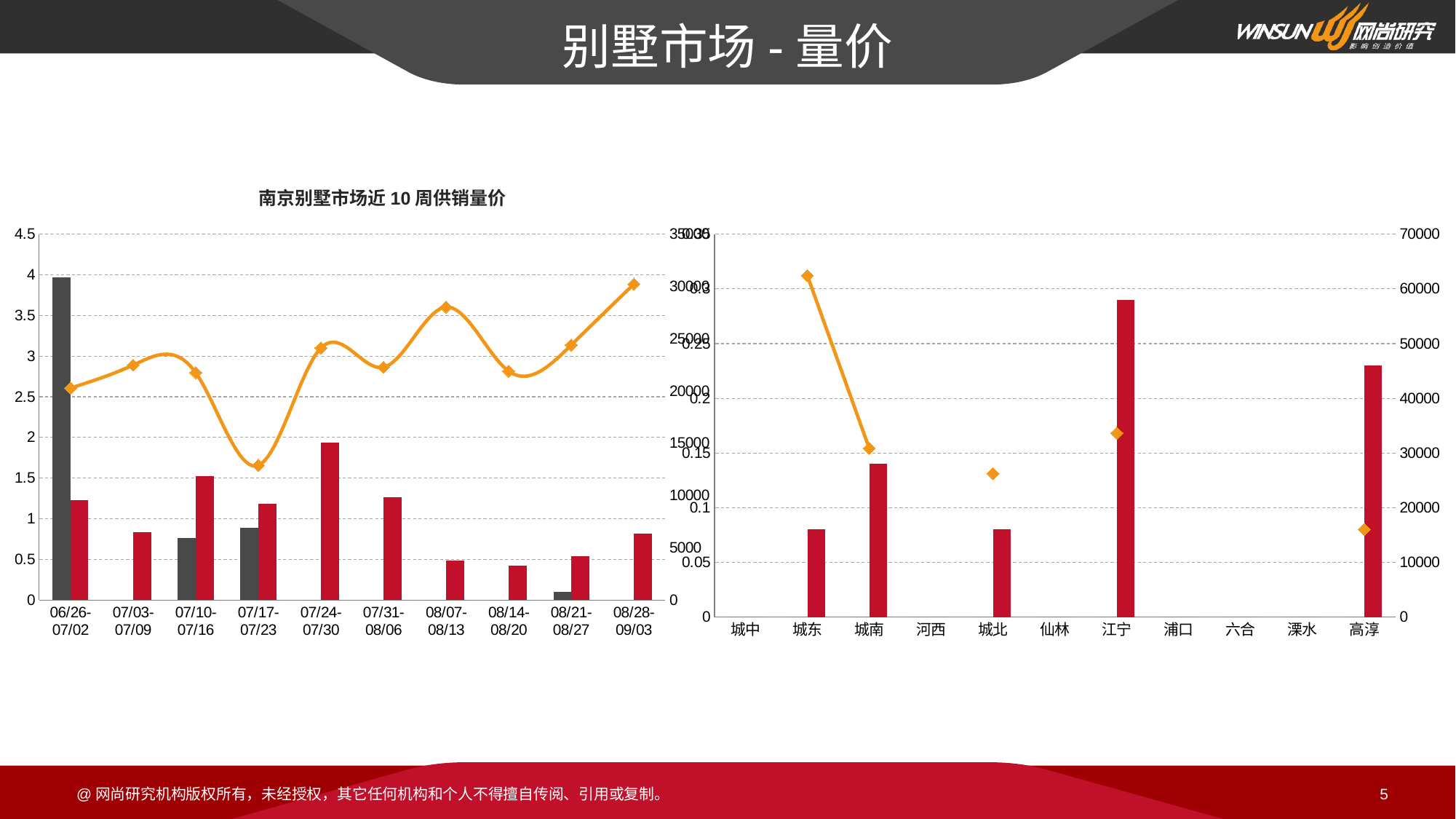

# 别墅市场-量价

南京别墅市场近10周供销量价

### Chart

| Category | 上市面积（万㎡） | 成交面积（万㎡） | 成交均价（元/㎡） |
|---|---|---|---|
| 06/26-07/02 | 3.97 | 1.23 | 20273.0 |
| 07/03-07/09 | 0.0 | 0.83 | 22473.0 |
| 07/10-07/16 | 0.76 | 1.52 | 21750.0 |
| 07/17-07/23 | 0.89 | 1.18 | 12873.0 |
| 07/24-07/30 | 0.0 | 1.94 | 24115.0 |
| 07/31-08/06 | 0.0 | 1.26 | 22270.0 |
| 08/07-08/13 | 0.0 | 0.48 | 28030.0 |
| 08/14-08/20 | 0.0 | 0.42 | 21897.0 |
| 08/21-08/27 | 0.1 | 0.54 | 24400.0 |
| 08/28-09/03 | 0.0 | 0.82 | 30228.0 |

### Chart

| Category | 上市面积（万㎡） | 成交面积（万㎡） | 成交均价（元/㎡） |
|---|---|---|---|
| 城中 | 0.0 | 0.0 | None |
| 城东 | 0.0 | 0.08 | 62443.0 |
| 城南 | 0.0 | 0.14 | 30829.0 |
| 河西 | 0.0 | 0.0 | None |
| 城北 | 0.0 | 0.08 | 26233.0 |
| 仙林 | 0.0 | 0.0 | None |
| 江宁 | 0.0 | 0.29 | 33626.0 |
| 浦口 | 0.0 | 0.0 | None |
| 六合 | 0.0 | 0.0 | None |
| 溧水 | 0.0 | 0.0 | None |
| 高淳 | 0.0 | 0.23 | 16006.0 |
5